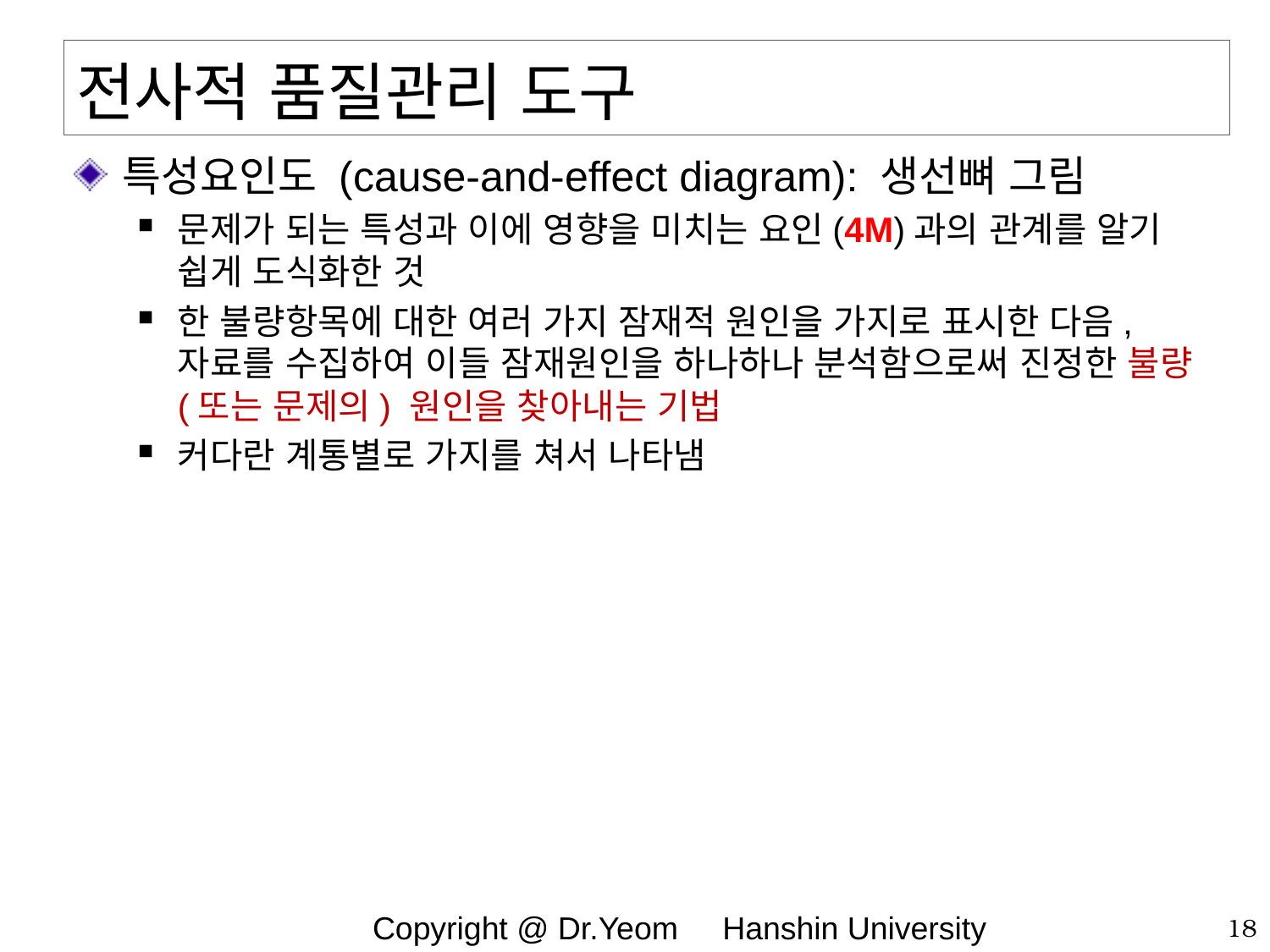

# 전사적 품질관리 도구
특성요인도 (cause-and-effect diagram): 생선뼈 그림
문제가 되는 특성과 이에 영향을 미치는 요인(4M)과의 관계를 알기 쉽게 도식화한 것
한 불량항목에 대한 여러 가지 잠재적 원인을 가지로 표시한 다음, 자료를 수집하여 이들 잠재원인을 하나하나 분석함으로써 진정한 불량(또는 문제의) 원인을 찾아내는 기법
커다란 계통별로 가지를 쳐서 나타냄
18